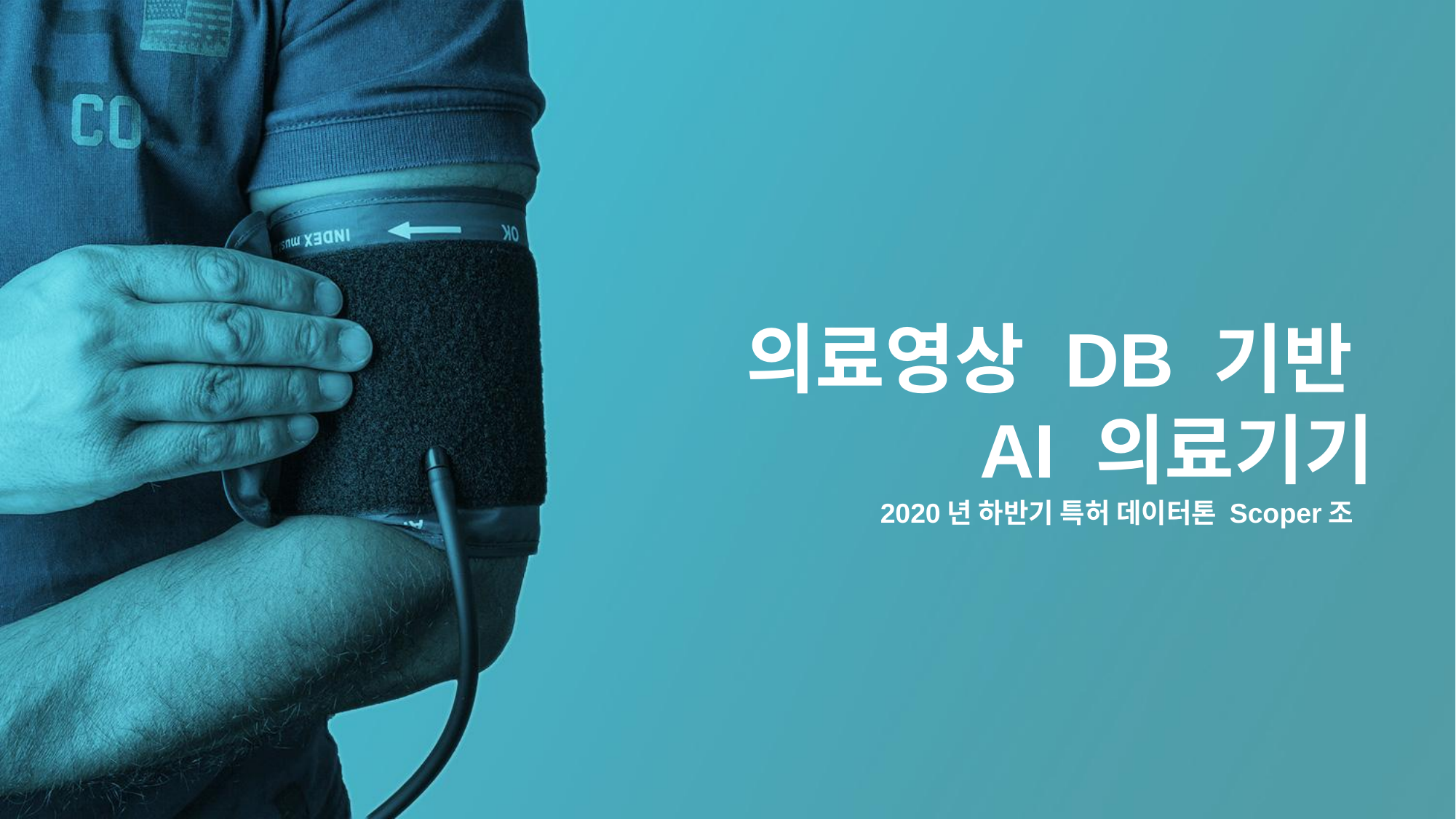

의료영상 DB 기반
AI 의료기기
2020년 하반기 특허 데이터톤 Scoper조